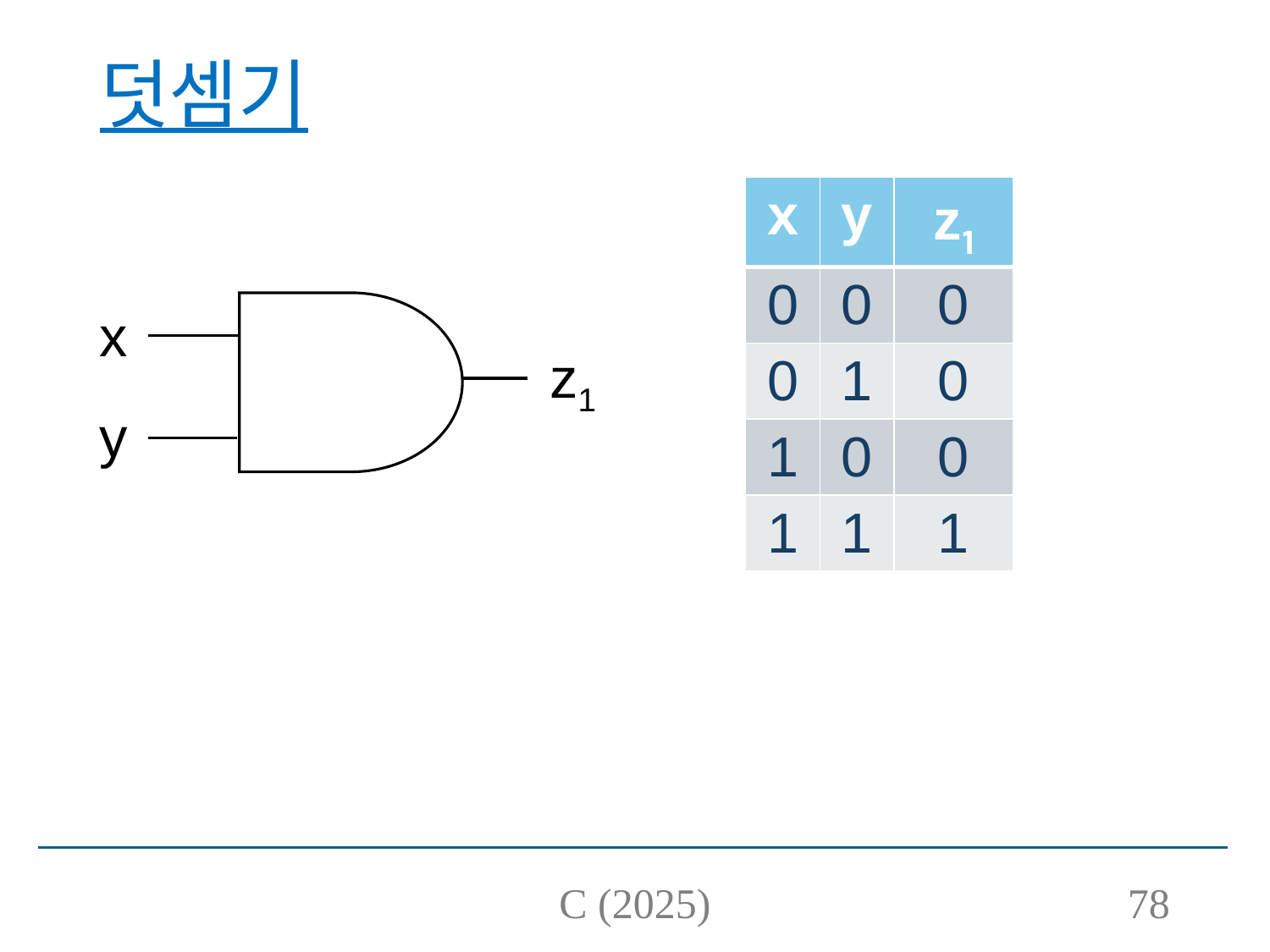

# 덧셈기
| x | y | z1 |
| --- | --- | --- |
| 0 | 0 | 0 |
| 0 | 1 | 0 |
| 1 | 0 | 0 |
| 1 | 1 | 1 |

x
z1
y
C (2025)
78